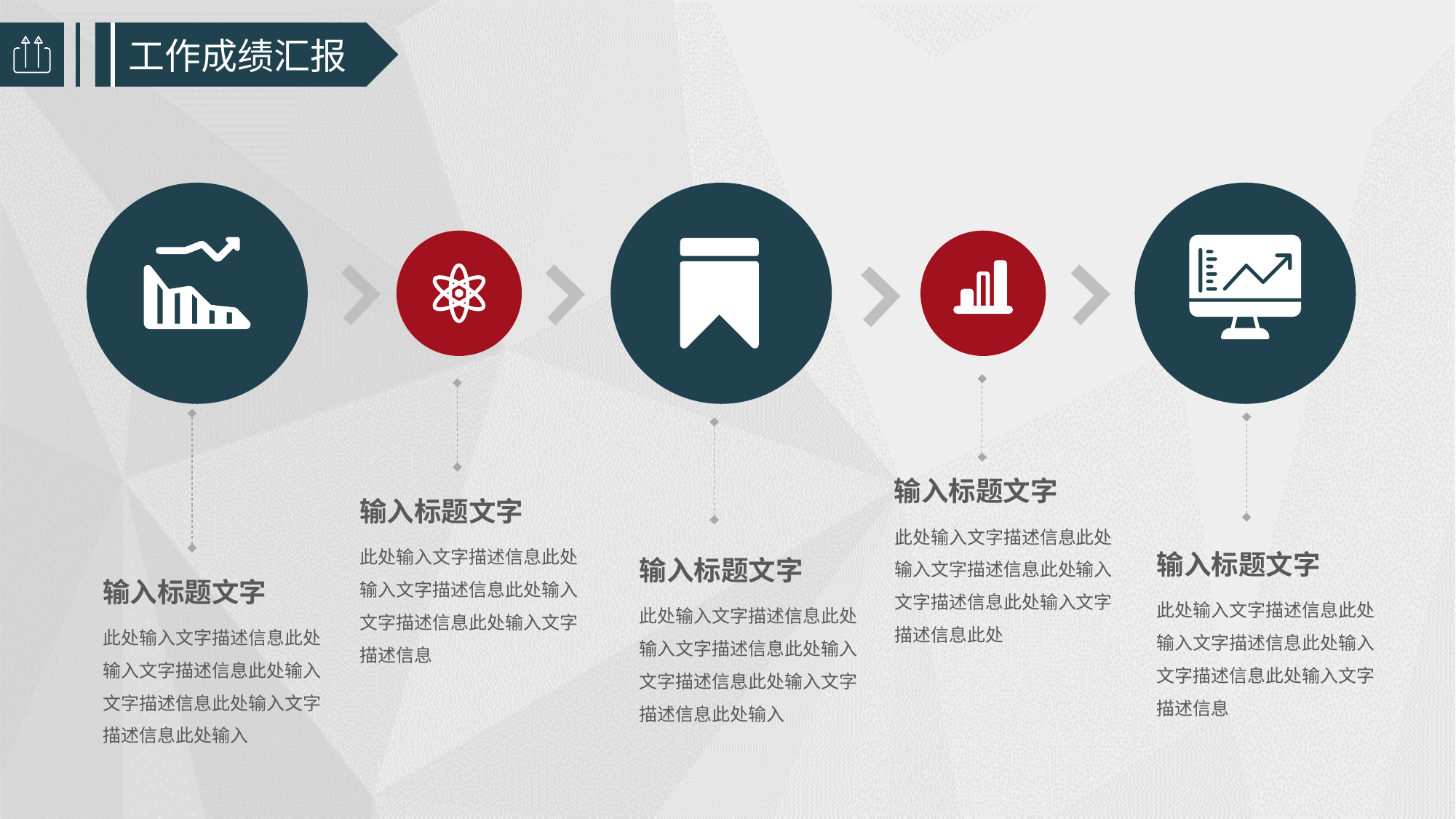

工作成绩汇报

输入标题文字
此处输入文字描述信息此处输入文字描述信息此处输入文字描述信息此处输入文字描述信息此处
输入标题文字
此处输入文字描述信息此处输入文字描述信息此处输入文字描述信息此处输入文字描述信息
输入标题文字
此处输入文字描述信息此处输入文字描述信息此处输入文字描述信息此处输入文字描述信息
输入标题文字
此处输入文字描述信息此处输入文字描述信息此处输入文字描述信息此处输入文字描述信息此处输入
输入标题文字
此处输入文字描述信息此处输入文字描述信息此处输入文字描述信息此处输入文字描述信息此处输入